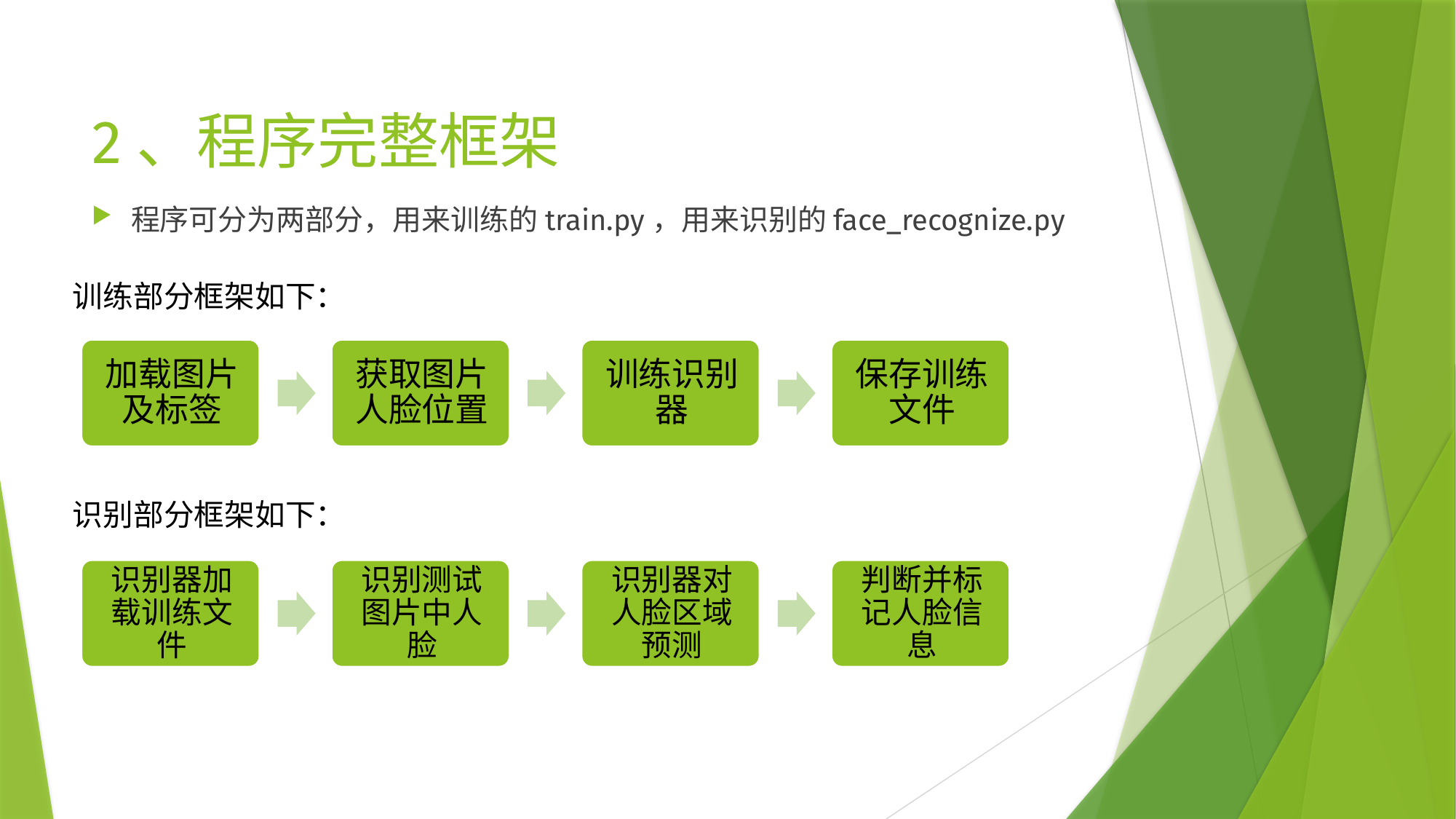

# 2、程序完整框架
程序可分为两部分，用来训练的train.py，用来识别的face_recognize.py
训练部分框架如下：
加载图片及标签

获取图片人脸位置

训练识别器

保存训练文件
识别部分框架如下：
识别器加载训练文件

识别测试图片中人脸

识别器对人脸区域预测

判断并标记人脸信息